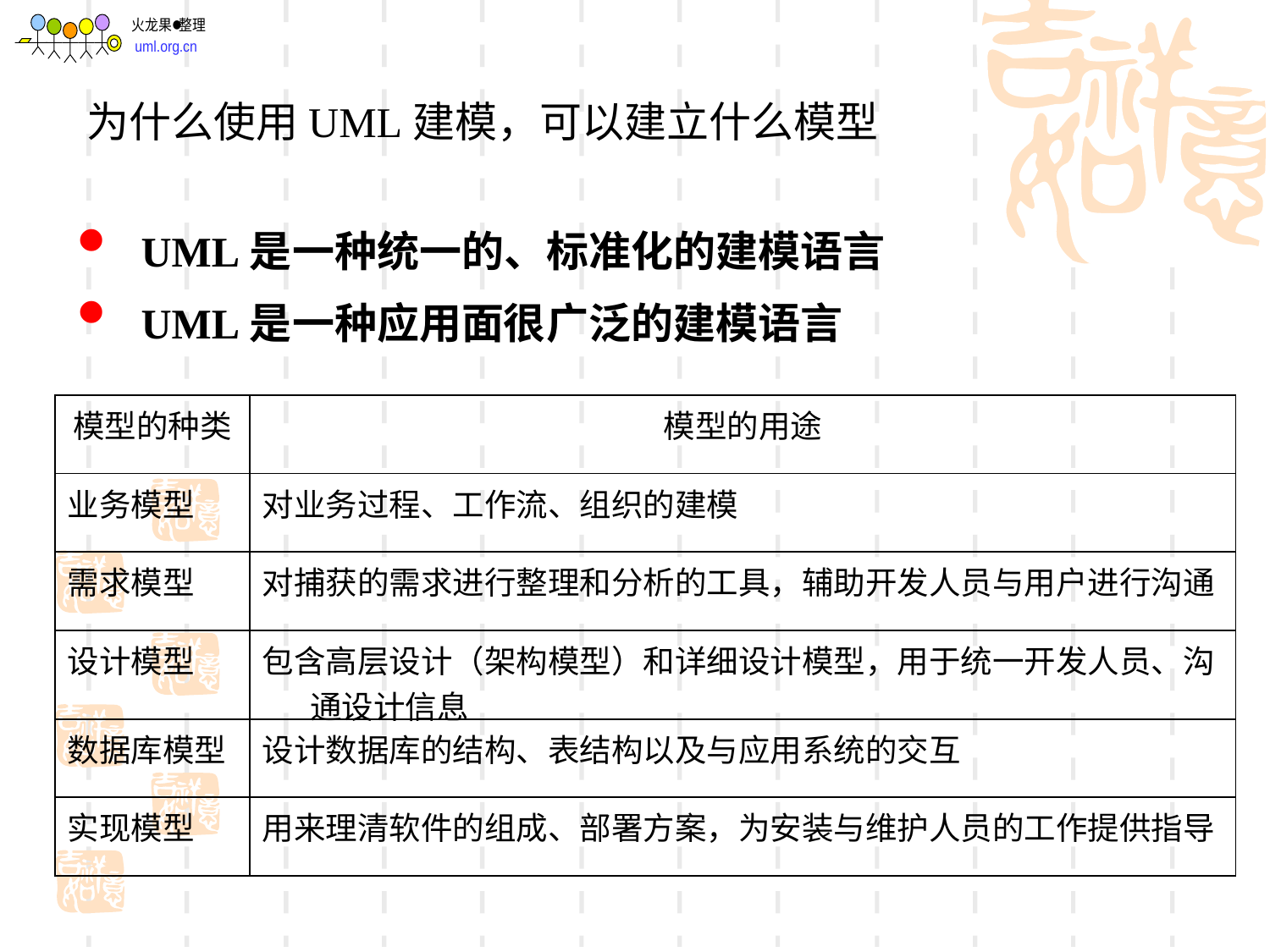

为什么使用UML建模，可以建立什么模型
UML是一种统一的、标准化的建模语言
UML是一种应用面很广泛的建模语言
| 模型的种类 | 模型的用途 |
| --- | --- |
| 业务模型 | 对业务过程、工作流、组织的建模 |
| 需求模型 | 对捕获的需求进行整理和分析的工具，辅助开发人员与用户进行沟通 |
| 设计模型 | 包含高层设计（架构模型）和详细设计模型，用于统一开发人员、沟通设计信息 |
| 数据库模型 | 设计数据库的结构、表结构以及与应用系统的交互 |
| 实现模型 | 用来理清软件的组成、部署方案，为安装与维护人员的工作提供指导 |